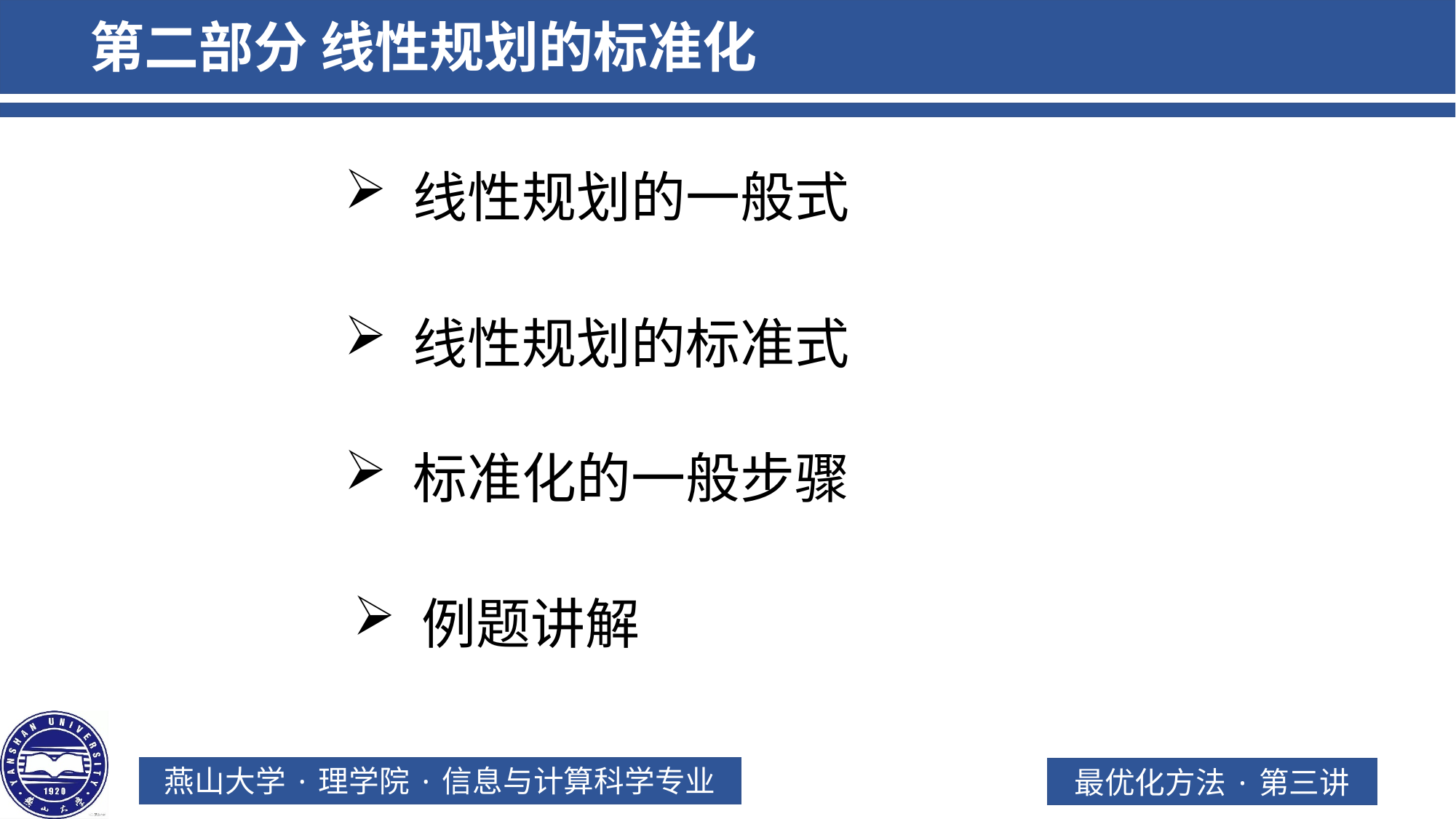

第二部分 线性规划的标准化
线性规划的一般式
线性规划的标准式
标准化的一般步骤
例题讲解